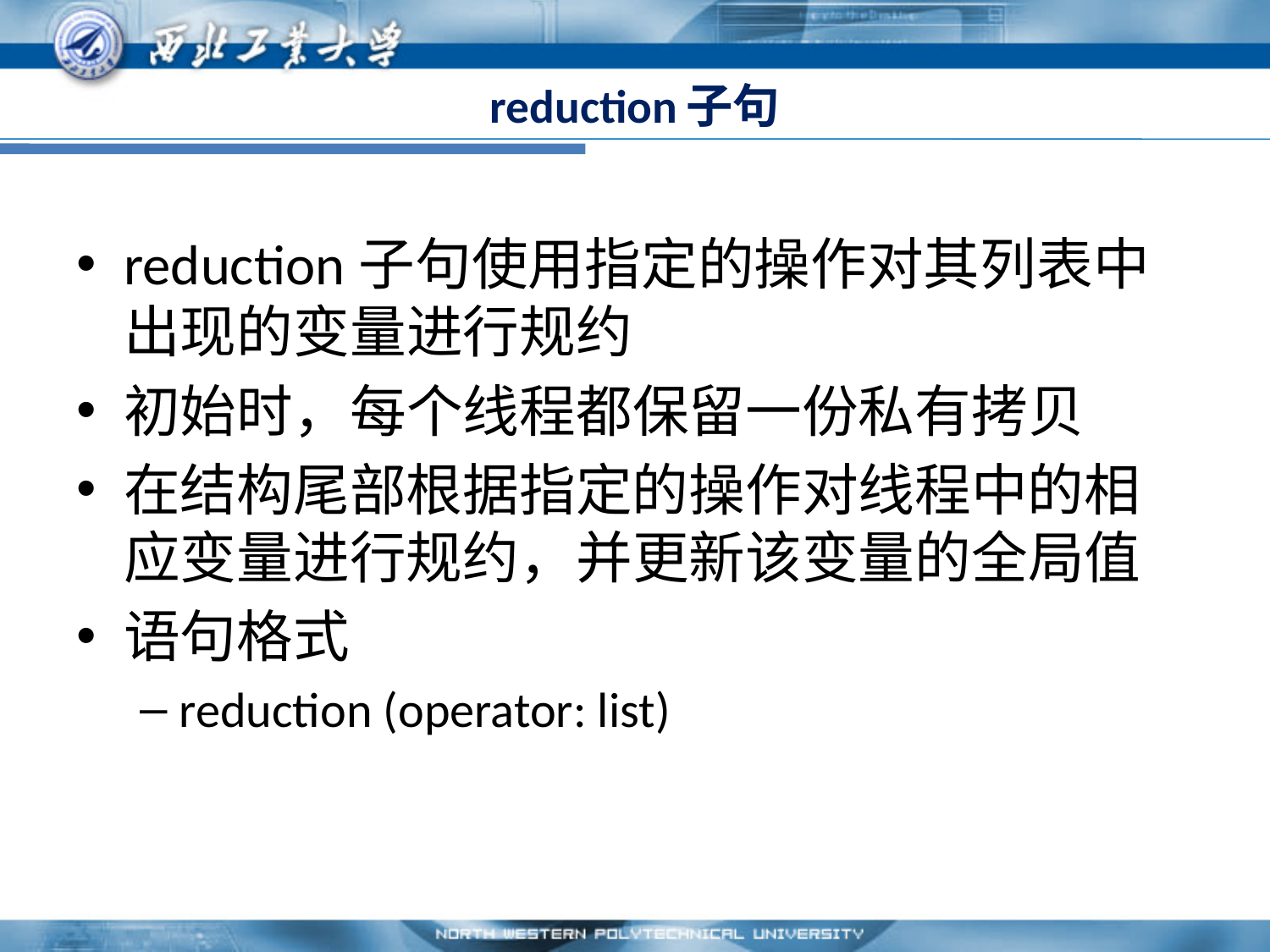

# reduction子句
reduction子句使用指定的操作对其列表中出现的变量进行规约
初始时，每个线程都保留一份私有拷贝
在结构尾部根据指定的操作对线程中的相应变量进行规约，并更新该变量的全局值
语句格式
reduction (operator: list)